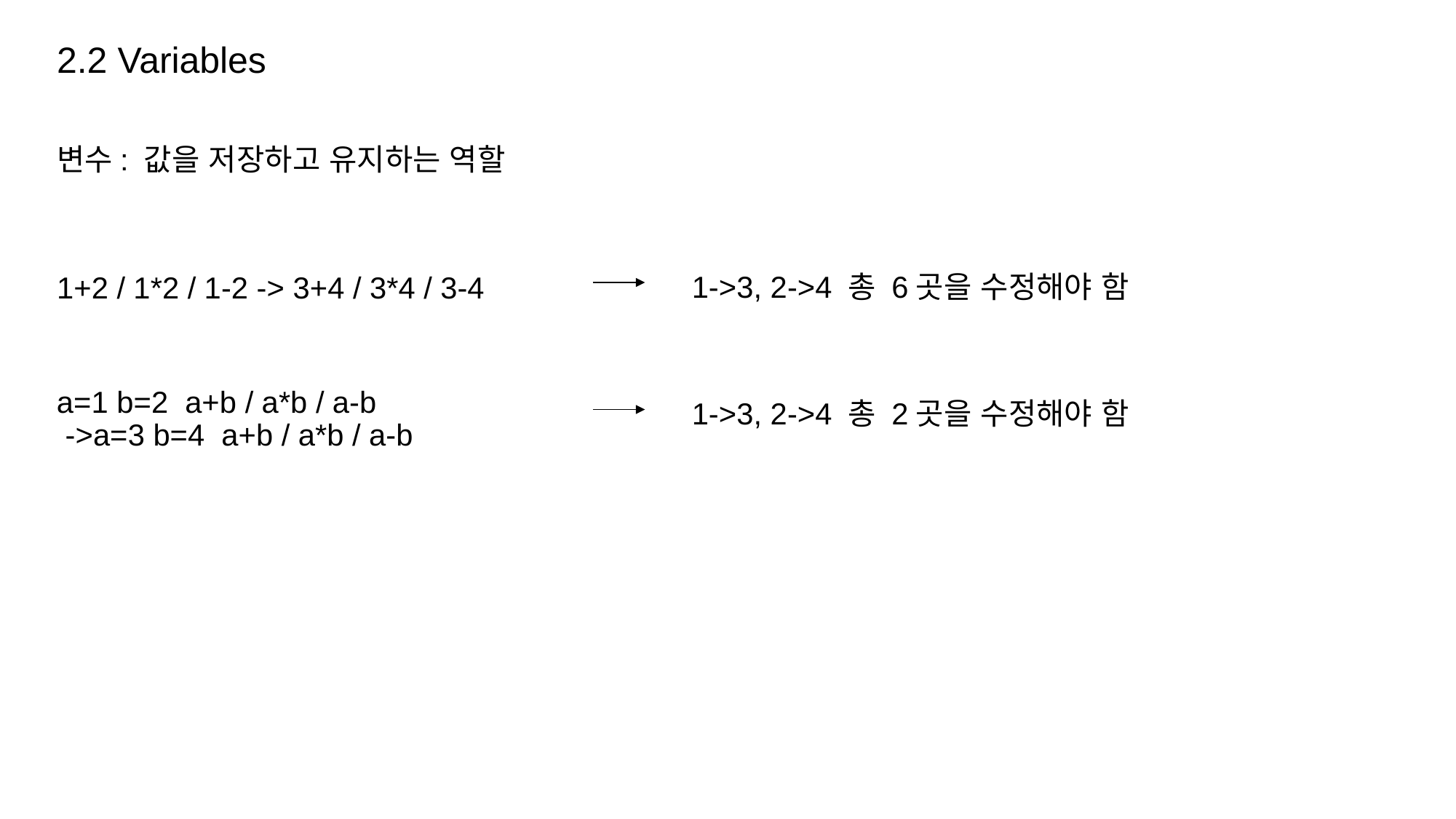

# 2.2 Variables
변수: 값을 저장하고 유지하는 역할
1->3, 2->4 총 6곳을 수정해야 함
1+2 / 1*2 / 1-2 -> 3+4 / 3*4 / 3-4
a=1 b=2  a+b / a*b / a-b
 ->a=3 b=4  a+b / a*b / a-b
1->3, 2->4 총 2곳을 수정해야 함